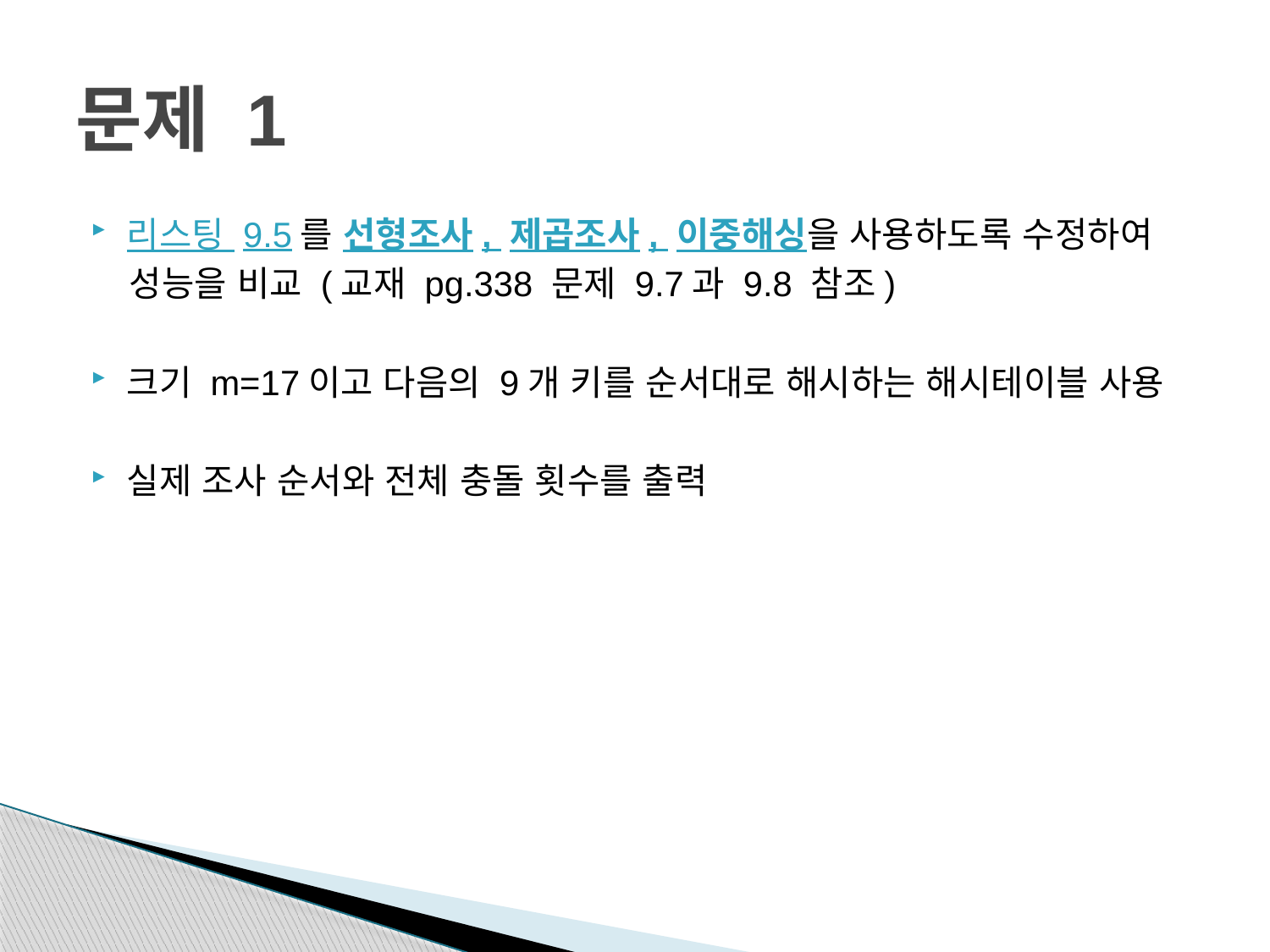

# 문제 1
리스팅 9.5를 선형조사, 제곱조사, 이중해싱을 사용하도록 수정하여
   성능을 비교 (교재 pg.338 문제 9.7과 9.8 참조)

크기 m=17이고 다음의 9개 키를 순서대로 해시하는 해시테이블 사용

실제 조사 순서와 전체 충돌 횟수를 출력